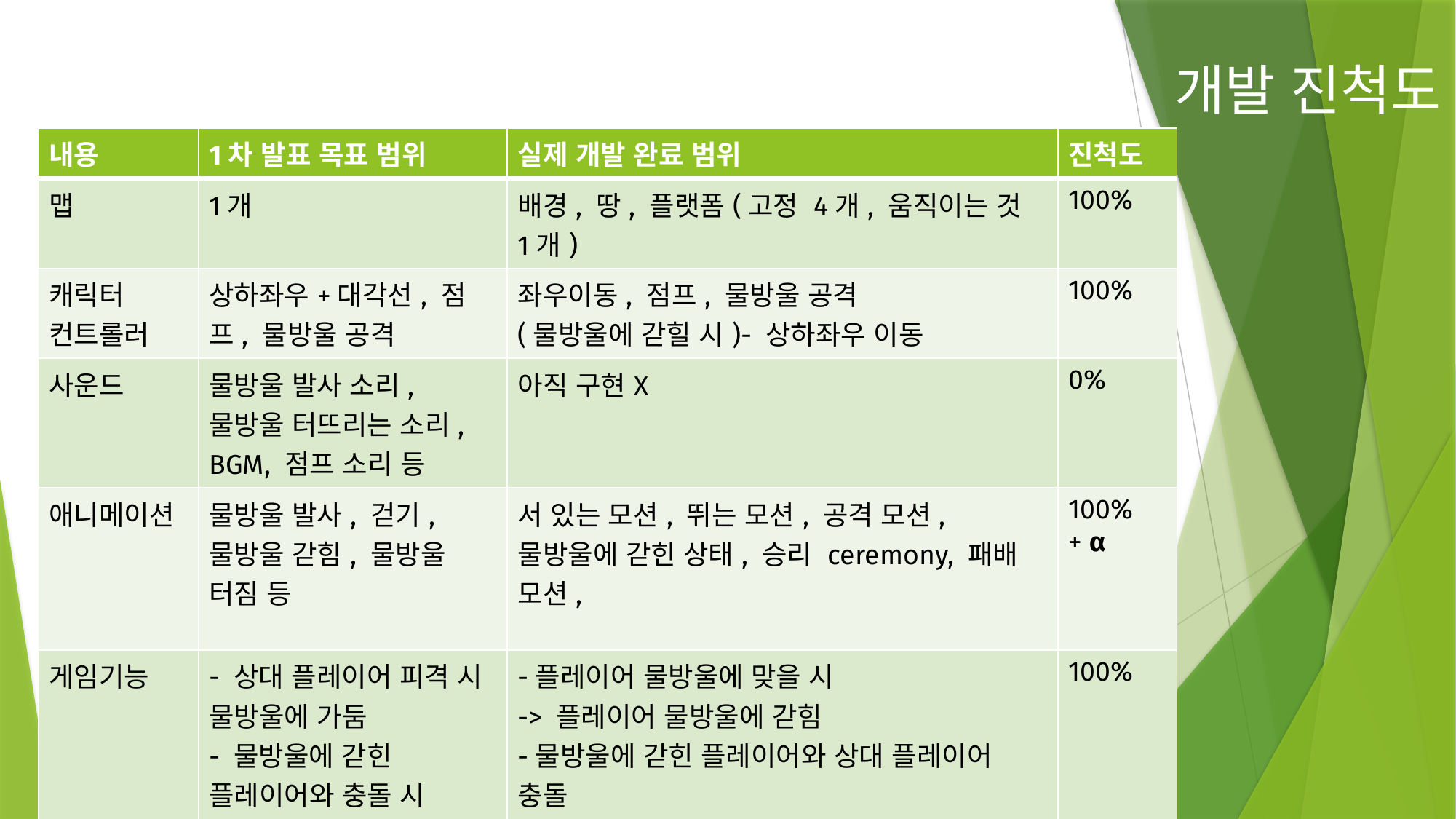

# 개발 진척도
| 내용 | 1차 발표 목표 범위 | 실제 개발 완료 범위 | 진척도 |
| --- | --- | --- | --- |
| 맵 | 1개 | 배경, 땅, 플랫폼(고정 4개, 움직이는 것 1개) | 100% |
| 캐릭터 컨트롤러 | 상하좌우+대각선, 점프, 물방울 공격 | 좌우이동, 점프, 물방울 공격 (물방울에 갇힐 시)- 상하좌우 이동 | 100% |
| 사운드 | 물방울 발사 소리, 물방울 터뜨리는 소리, BGM, 점프 소리 등 | 아직 구현X | 0% |
| 애니메이션 | 물방울 발사, 걷기, 물방울 갇힘, 물방울 터짐 등 | 서 있는 모션, 뛰는 모션, 공격 모션, 물방울에 갇힌 상태, 승리 ceremony, 패배 모션, | 100% + α |
| 게임기능 | - 상대 플레이어 피격 시 물방울에 가둠 - 물방울에 갇힌 플레이어와 충돌 시 물방울이 터지며 승패가 나뉨 - 타이머 기능 | -플레이어 물방울에 맞을 시 -> 플레이어 물방울에 갇힘 -물방울에 갇힌 플레이어와 상대 플레이어 충돌 -> 승패 갈림 -물방울에 갇히는 동안 타이머 작동 -> 타이머 시간 초과-> 물방울에서 빠져나옴 | 100% |